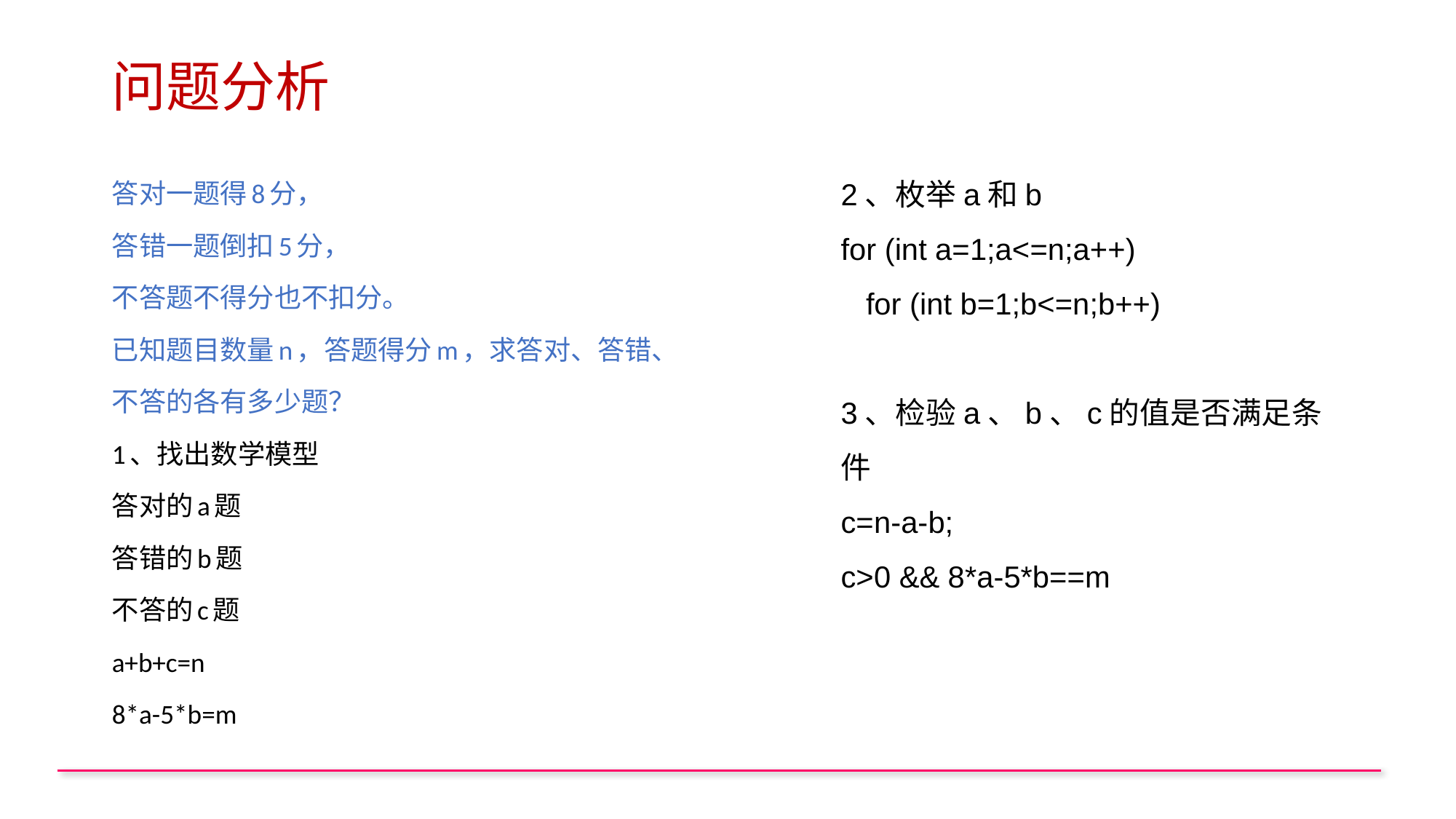

# 问题分析
答对一题得8分，
答错一题倒扣5分，
不答题不得分也不扣分。
已知题目数量n，答题得分m，求答对、答错、不答的各有多少题？
1、找出数学模型
答对的a题
答错的b题
不答的c题
a+b+c=n
8*a-5*b=m

2、枚举a和b
for (int a=1;a<=n;a++)
   for (int b=1;b<=n;b++)

3、检验a、b、c的值是否满足条件
c=n-a-b;
c>0 && 8*a-5*b==m